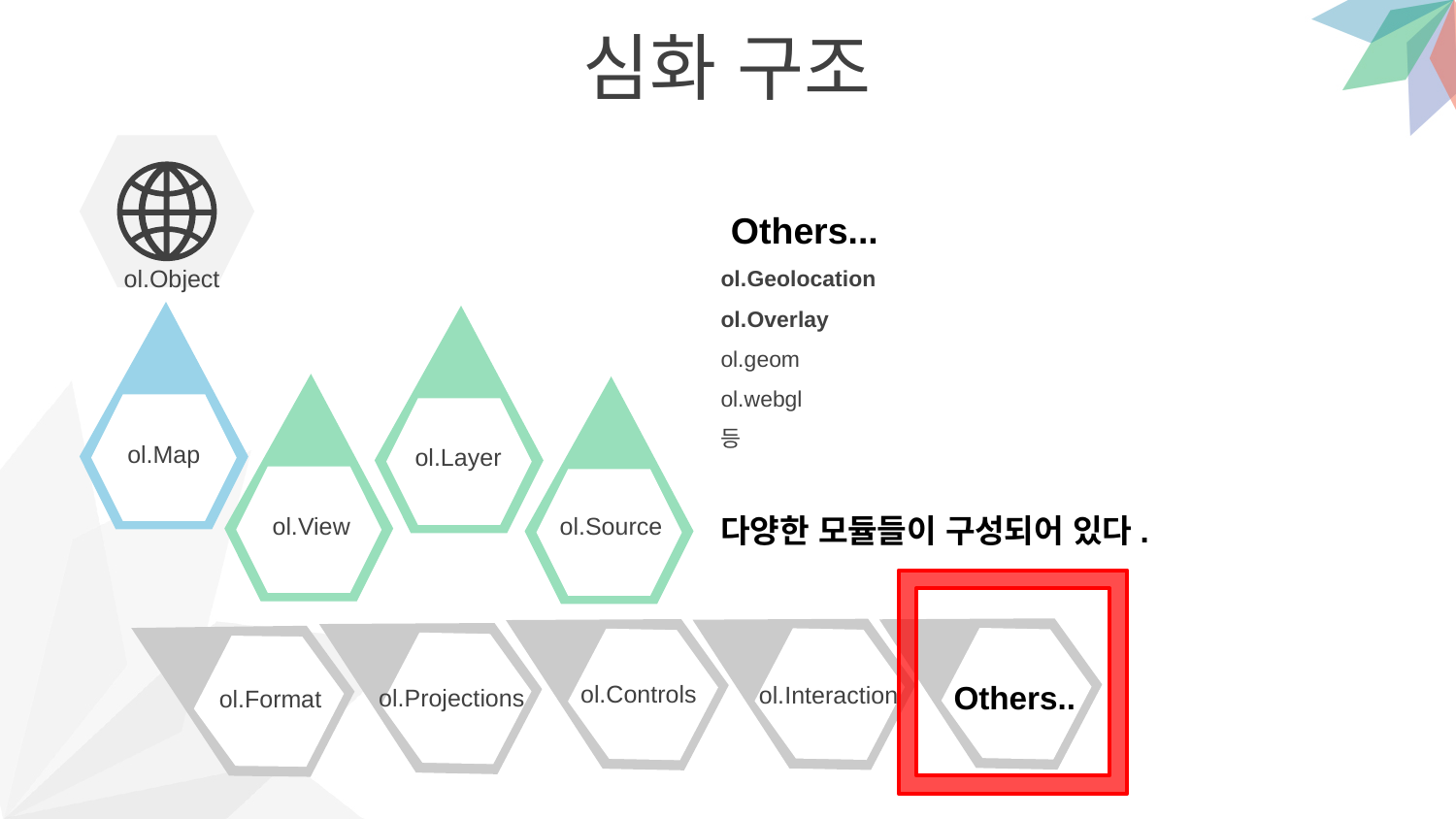

심화 구조

 Others...
ol.Geolocation
ol.Overlay
ol.geom
ol.webgl
등

다양한 모듈들이 구성되어 있다.
ol.Object

ol.Map
ol.Layer
ol.Source
ol.View

Others..
ol.Controls
ol.Interaction
ol.Projections
ol.Format